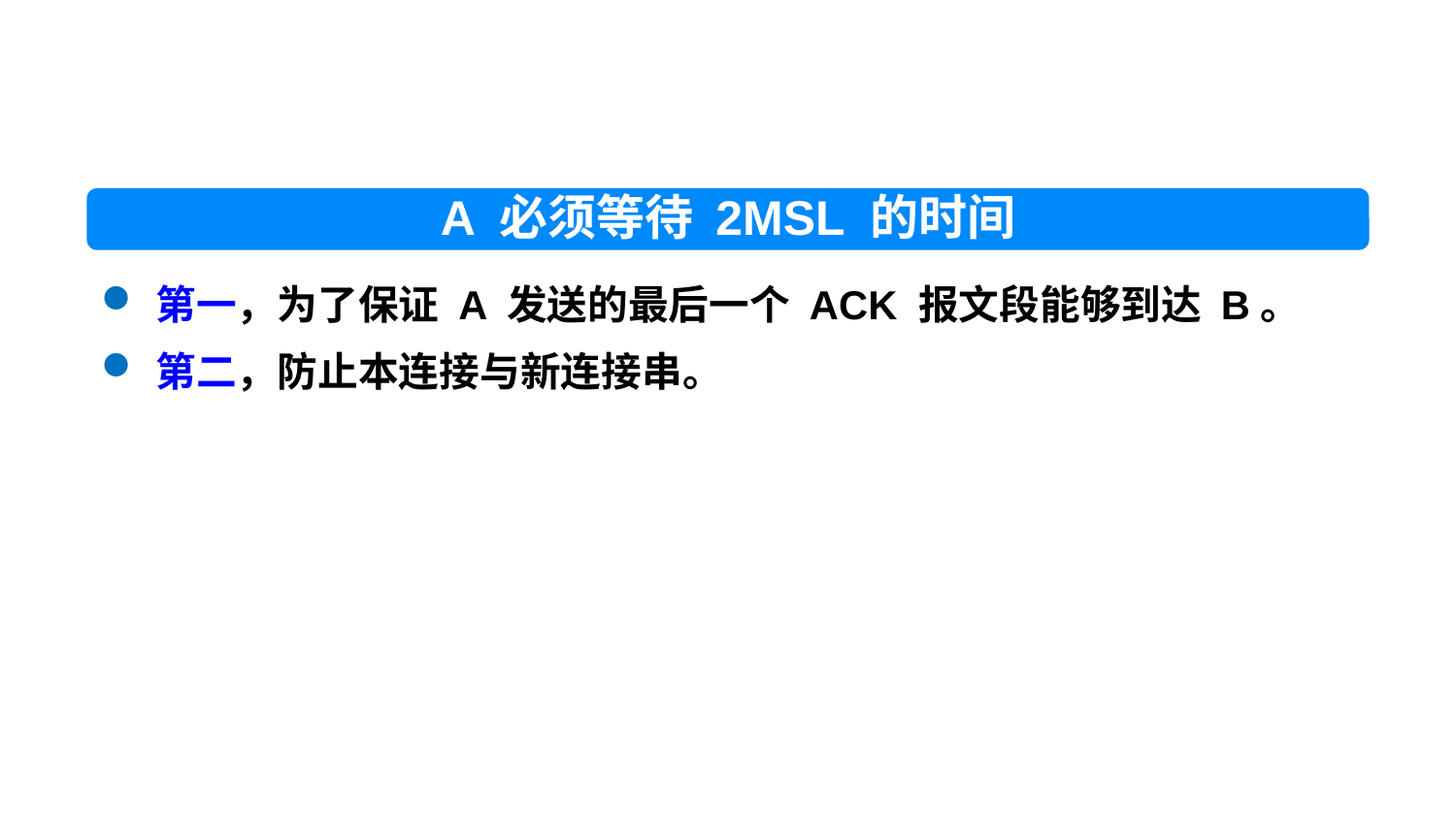

A 必须等待 2MSL 的时间

第一，为了保证 A 发送的最后一个 ACK 报文段能够到达 B。
第二，防止本连接与新连接串。
214